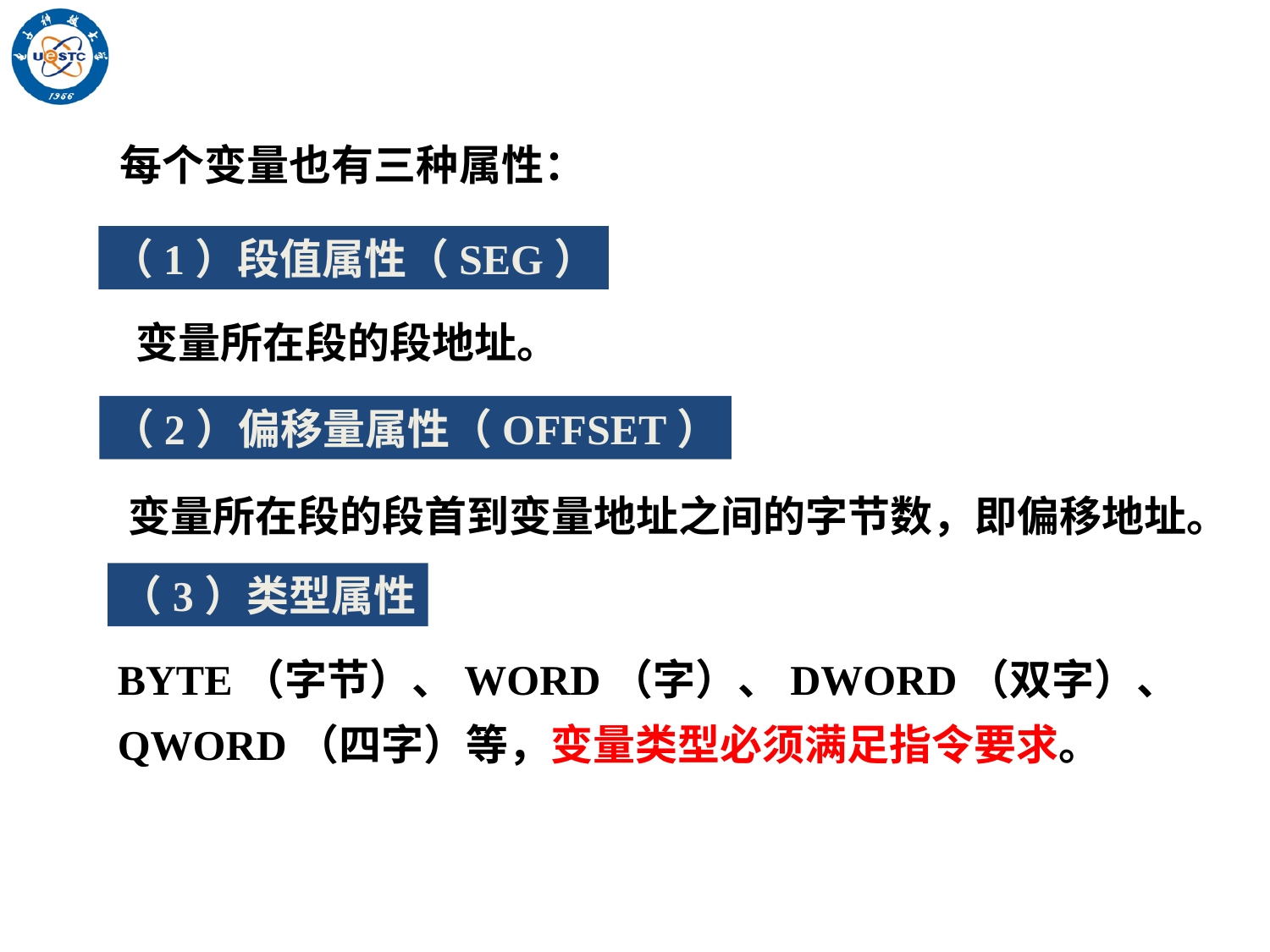

每个变量也有三种属性：
（1）段值属性（SEG）
 变量所在段的段地址。
（2）偏移量属性（OFFSET）
变量所在段的段首到变量地址之间的字节数，即偏移地址。
（3）类型属性
BYTE（字节）、WORD（字）、DWORD（双字）、QWORD（四字）等，变量类型必须满足指令要求。